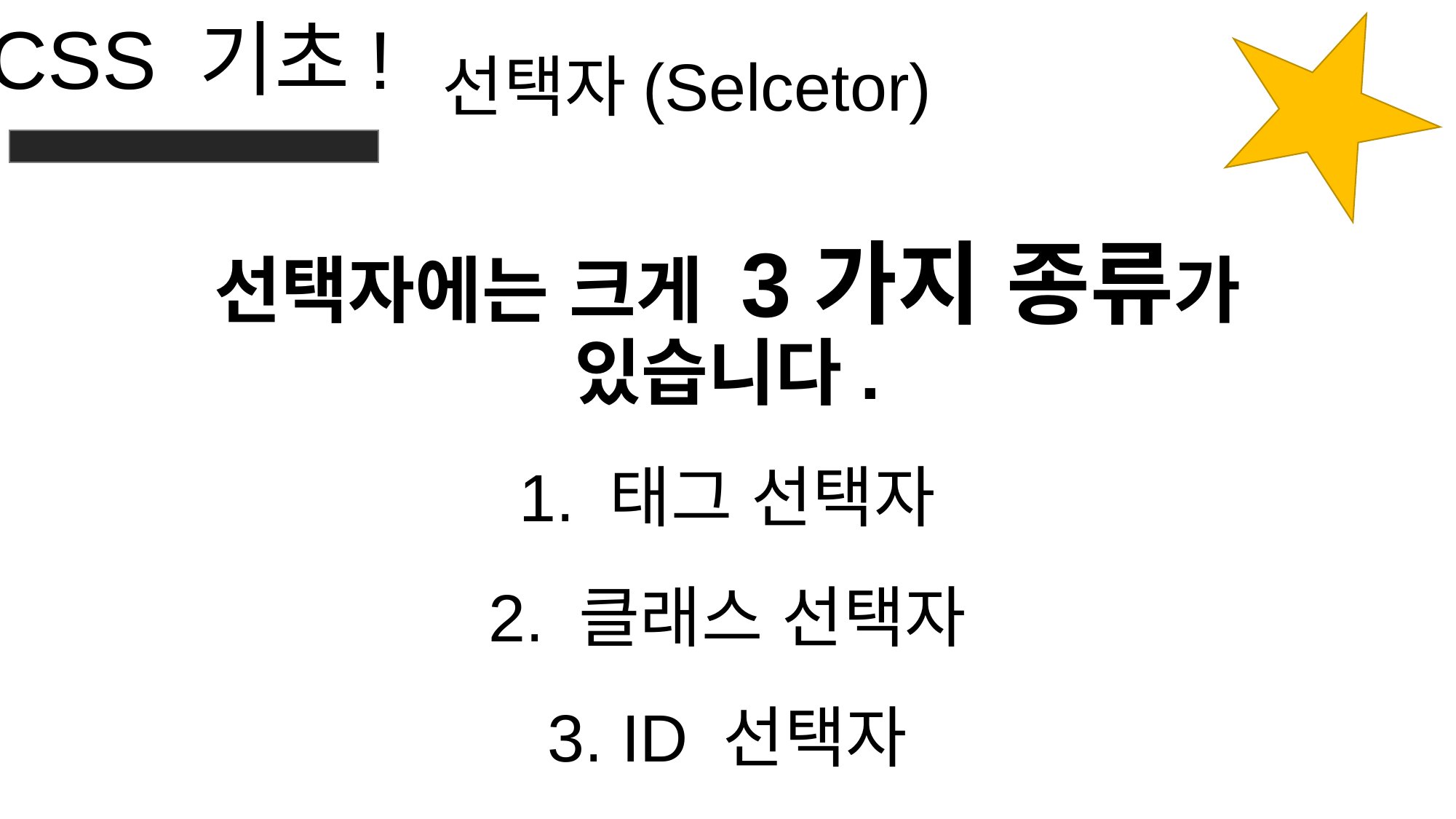

선택자(Selcetor)

CSS 기초!

선택자에는 크게 3가지 종류가 있습니다.
1. 태그 선택자
2. 클래스 선택자
3. ID 선택자